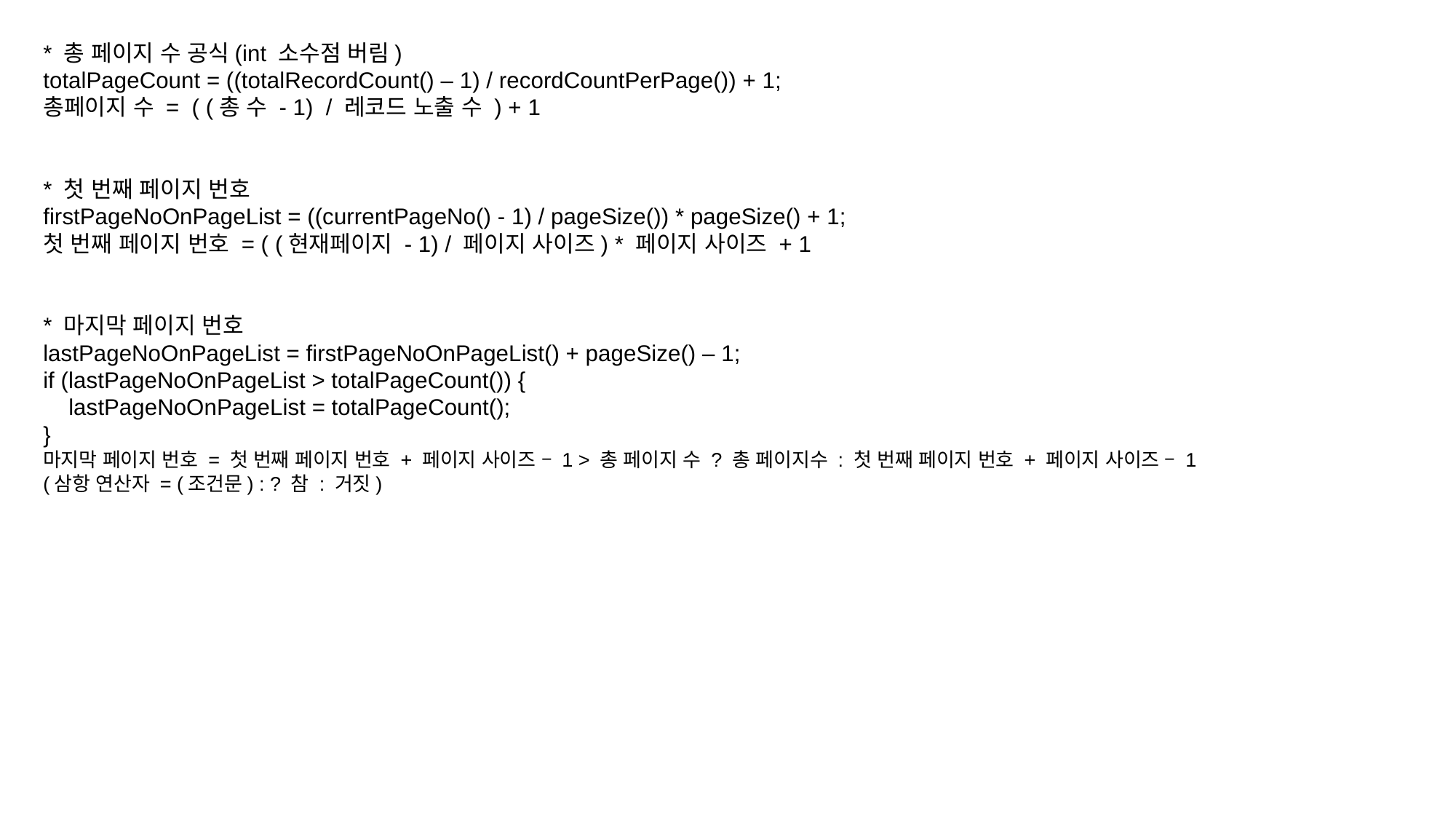

* 총 페이지 수 공식(int 소수점 버림)
totalPageCount = ((totalRecordCount() – 1) / recordCountPerPage()) + 1;
총페이지 수 =  ( (총 수 - 1)  / 레코드 노출 수 ) + 1

* 첫 번째 페이지 번호
firstPageNoOnPageList = ((currentPageNo() - 1) / pageSize()) * pageSize() + 1;
첫 번째 페이지 번호 = ( (현재페이지 - 1) / 페이지 사이즈) * 페이지 사이즈 + 1

* 마지막 페이지 번호
lastPageNoOnPageList = firstPageNoOnPageList() + pageSize() – 1;
if (lastPageNoOnPageList > totalPageCount()) {
    lastPageNoOnPageList = totalPageCount();
}
마지막 페이지 번호 = 첫 번째 페이지 번호 + 페이지 사이즈 – 1 > 총 페이지 수 ? 총 페이지수 : 첫 번째 페이지 번호 + 페이지 사이즈 – 1
(삼항 연산자 = (조건문) : ? 참 : 거짓)